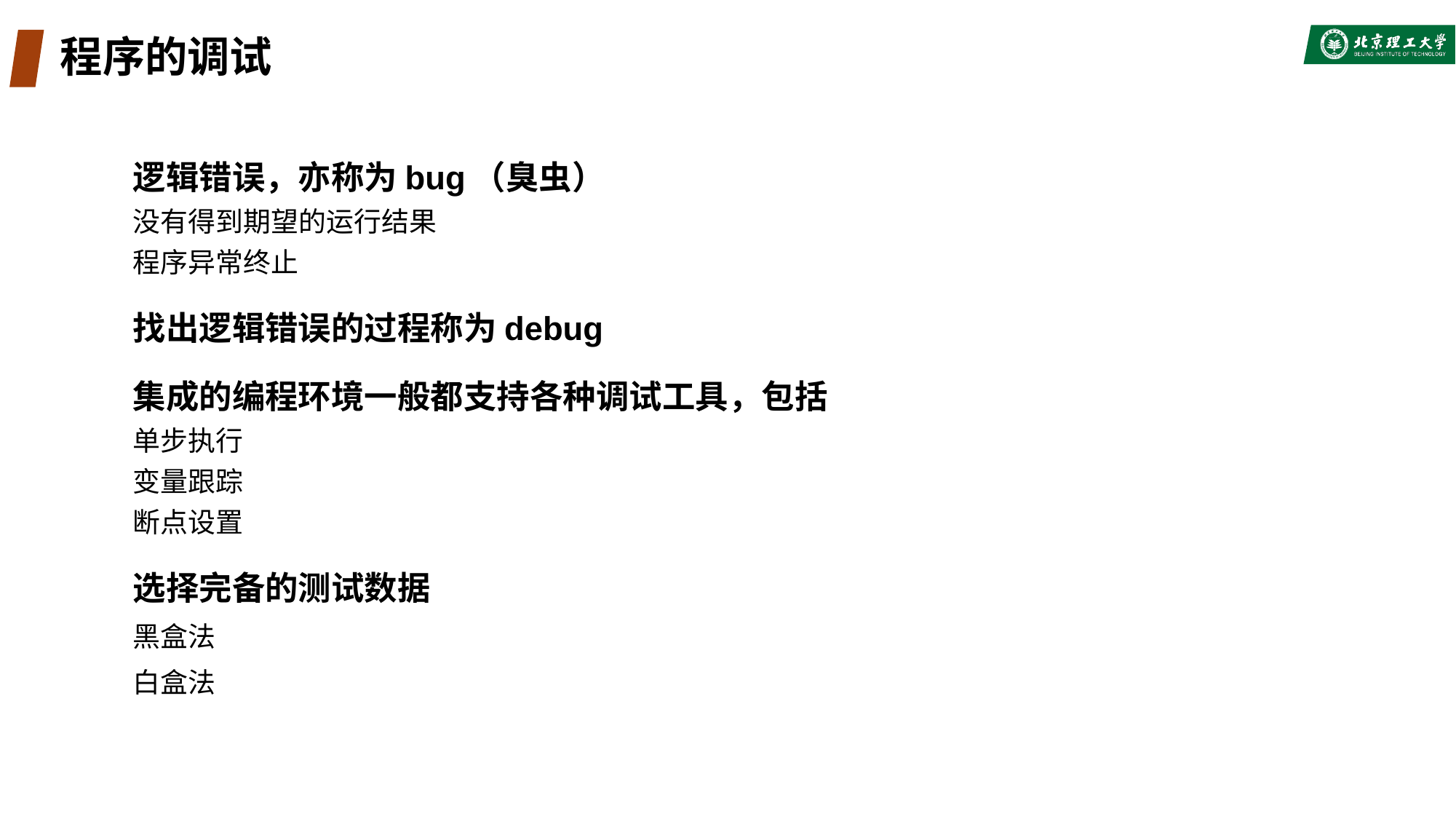

# 程序的调试
逻辑错误，亦称为bug（臭虫）
没有得到期望的运行结果
程序异常终止
找出逻辑错误的过程称为debug
集成的编程环境一般都支持各种调试工具，包括
单步执行
变量跟踪
断点设置
选择完备的测试数据
黑盒法
白盒法